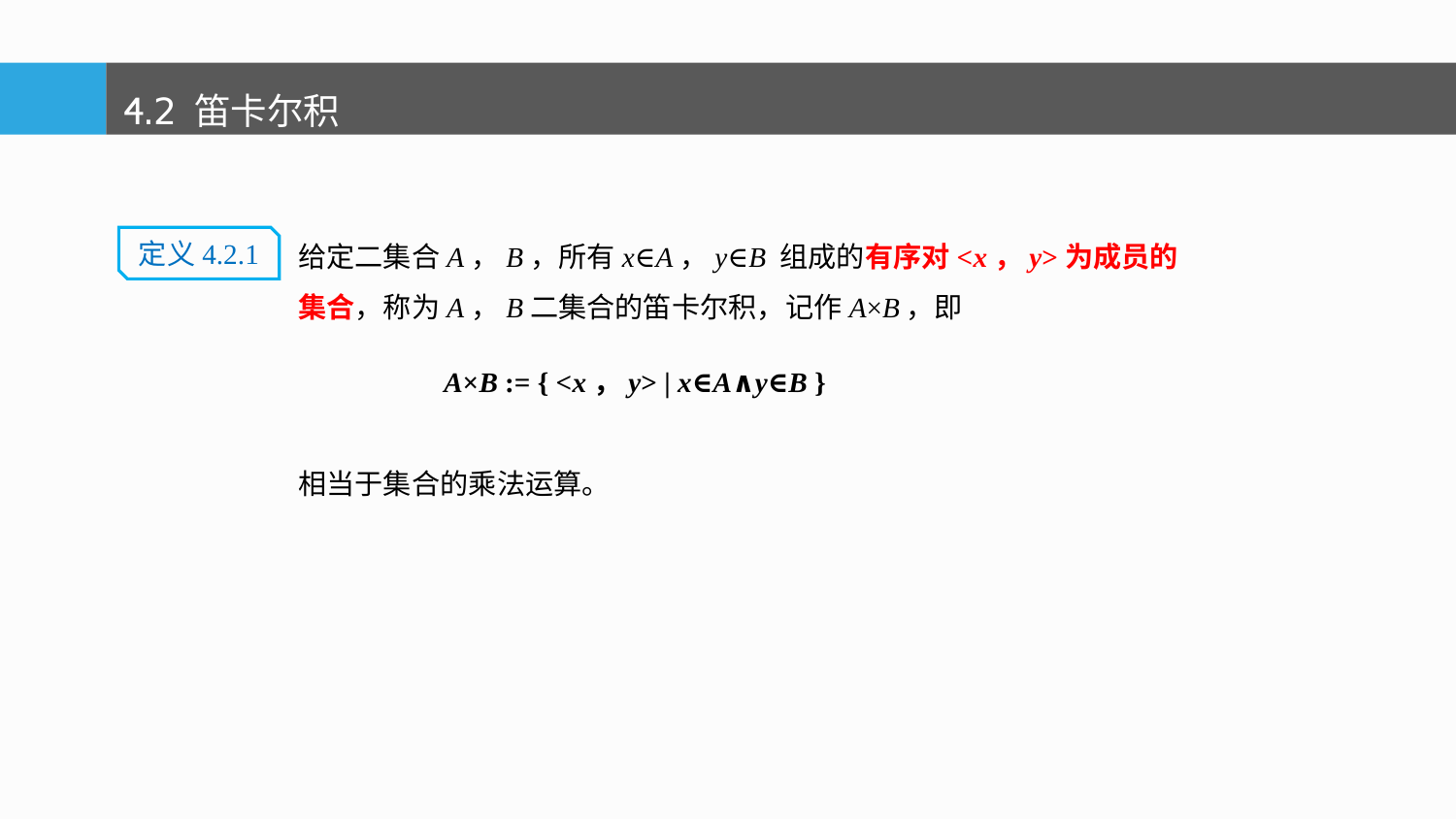

4.2 笛卡尔积

给定二集合A，B，所有x∈A，y∈B 组成的有序对<x，y>为成员的集合，称为A，B二集合的笛卡尔积，记作A×B，即
	A×B := { <x，y> | x∈A∧y∈B }

相当于集合的乘法运算。

定义4.2.1